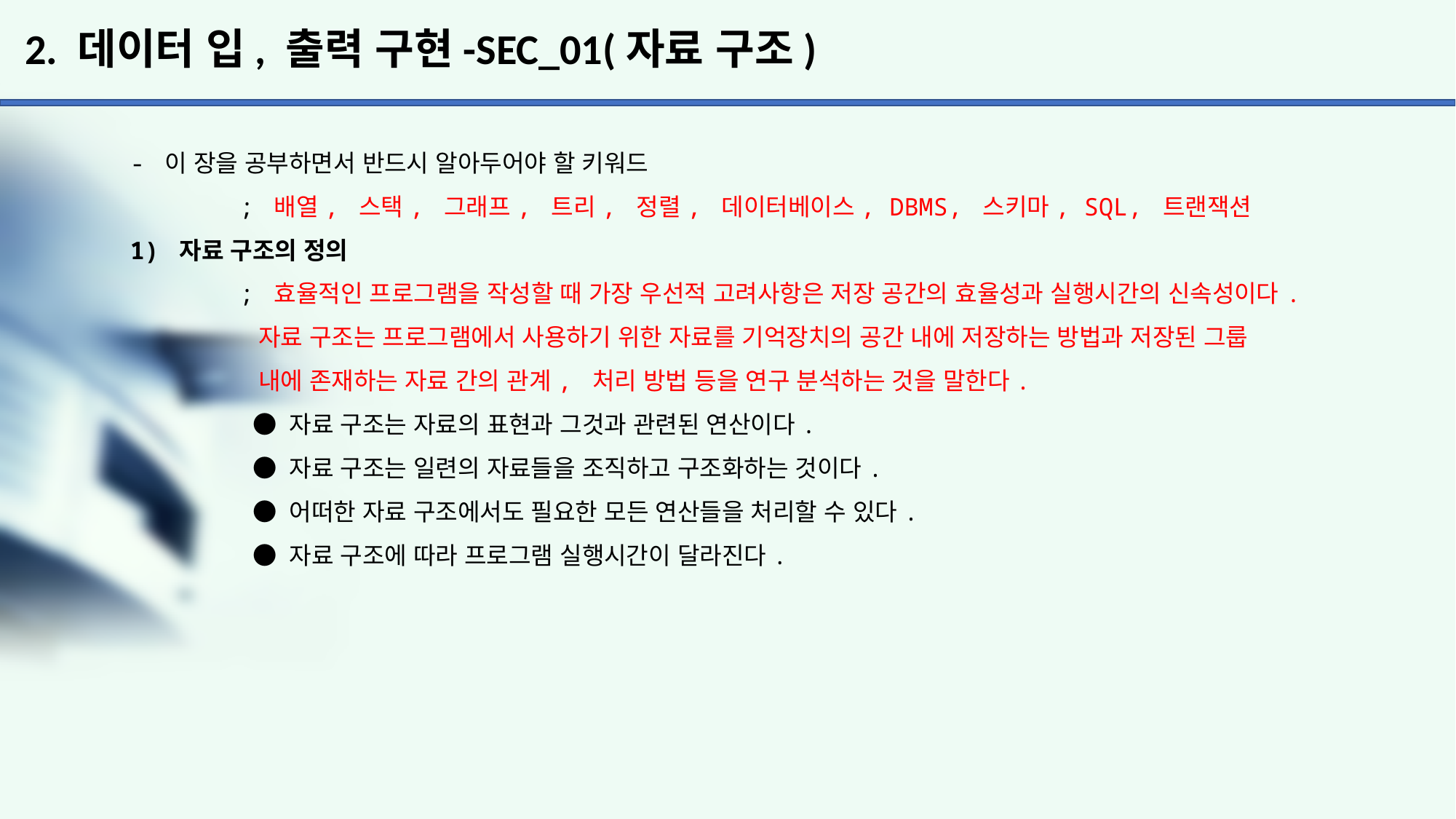

# 2. 데이터 입, 출력 구현-SEC_01(자료 구조)
- 이 장을 공부하면서 반드시 알아두어야 할 키워드
	; 배열, 스택, 그래프, 트리, 정렬, 데이터베이스, DBMS, 스키마, SQL, 트랜잭션
1) 자료 구조의 정의
	; 효율적인 프로그램을 작성할 때 가장 우선적 고려사항은 저장 공간의 효율성과 실행시간의 신속성이다.
	  자료 구조는 프로그램에서 사용하기 위한 자료를 기억장치의 공간 내에 저장하는 방법과 저장된 그룹
	  내에 존재하는 자료 간의 관계, 처리 방법 등을 연구 분석하는 것을 말한다.
	  ● 자료 구조는 자료의 표현과 그것과 관련된 연산이다.
	  ● 자료 구조는 일련의 자료들을 조직하고 구조화하는 것이다.
	  ● 어떠한 자료 구조에서도 필요한 모든 연산들을 처리할 수 있다.
	  ● 자료 구조에 따라 프로그램 실행시간이 달라진다.